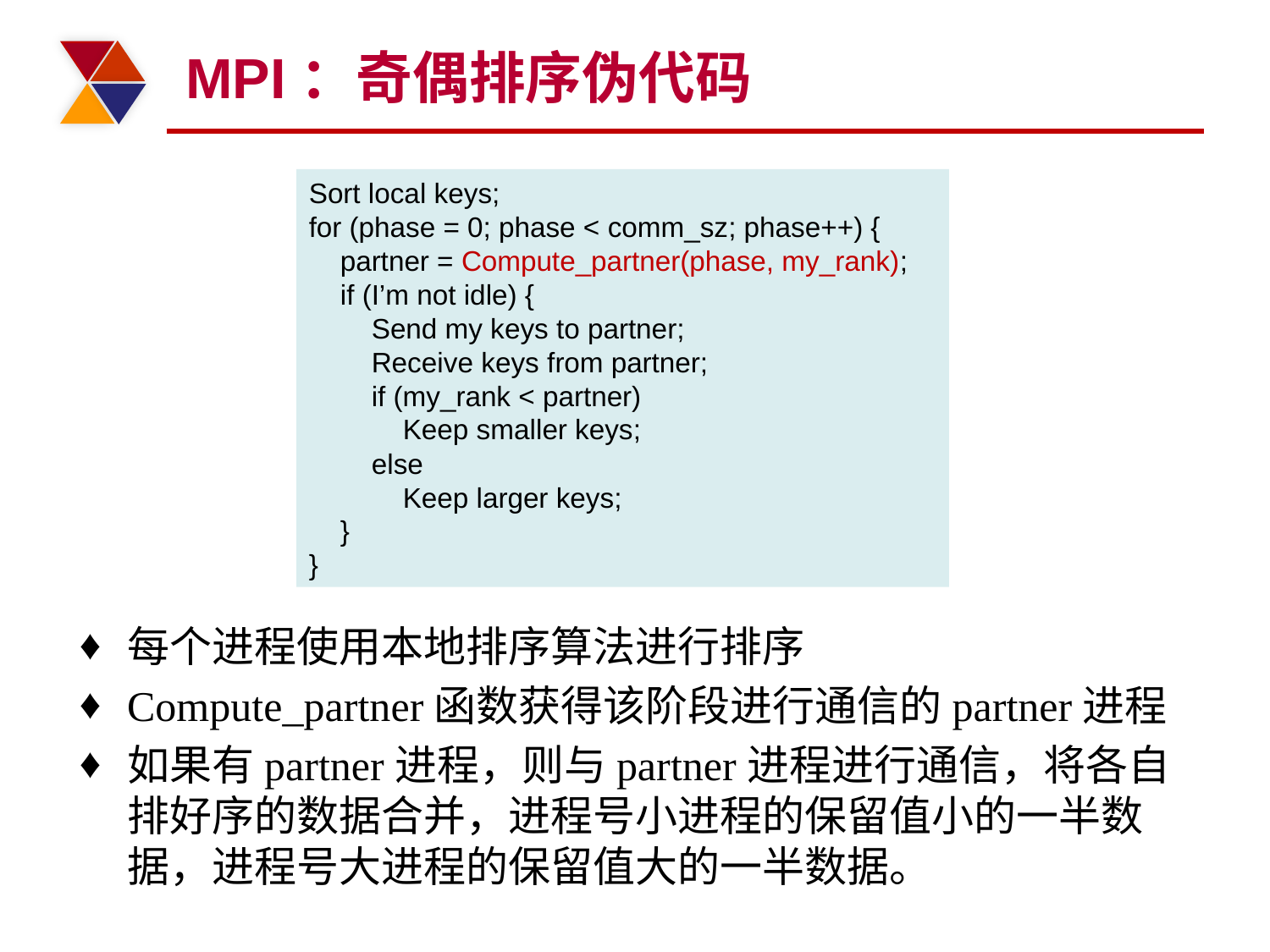

# MPI：奇偶排序伪代码
Sort local keys;
for (phase = 0; phase < comm_sz; phase++) {
    partner = Compute_partner(phase, my_rank);
    if (I’m not idle) {
        Send my keys to partner;
        Receive keys from partner;
        if (my_rank < partner)
            Keep smaller keys;
        else
            Keep larger keys;
    }
}
每个进程使用本地排序算法进行排序
Compute_partner函数获得该阶段进行通信的partner进程
如果有partner进程，则与partner进程进行通信，将各自排好序的数据合并，进程号小进程的保留值小的一半数据，进程号大进程的保留值大的一半数据。